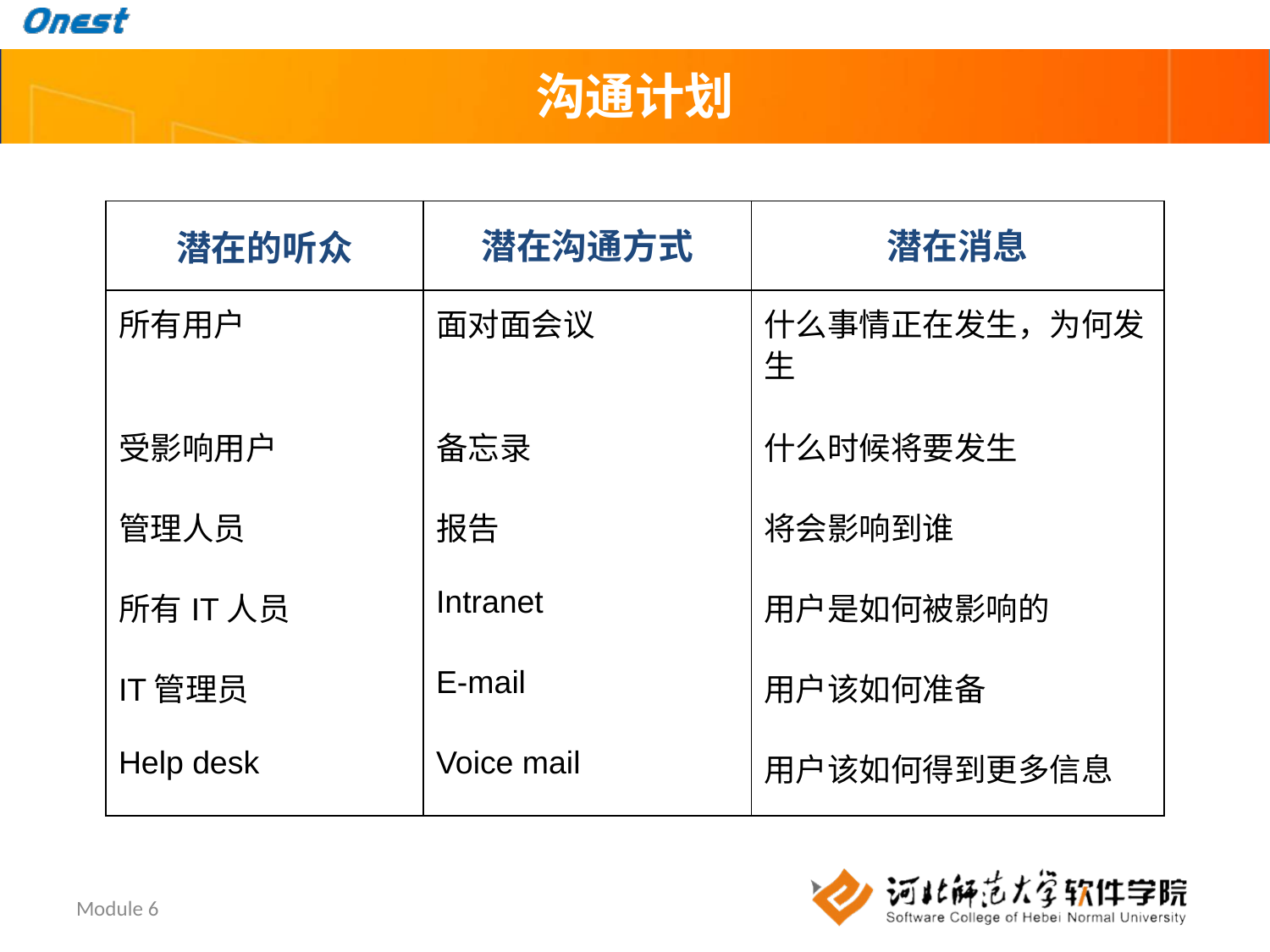

# 沟通计划
| 潜在的听众 | 潜在沟通方式 | 潜在消息 |
| --- | --- | --- |
| 所有用户 | 面对面会议 | 什么事情正在发生，为何发生 |
| 受影响用户 | 备忘录 | 什么时候将要发生 |
| 管理人员 | 报告 | 将会影响到谁 |
| 所有IT人员 | Intranet | 用户是如何被影响的 |
| IT管理员 | E-mail | 用户该如何准备 |
| Help desk | Voice mail | 用户该如何得到更多信息 |
Module 6